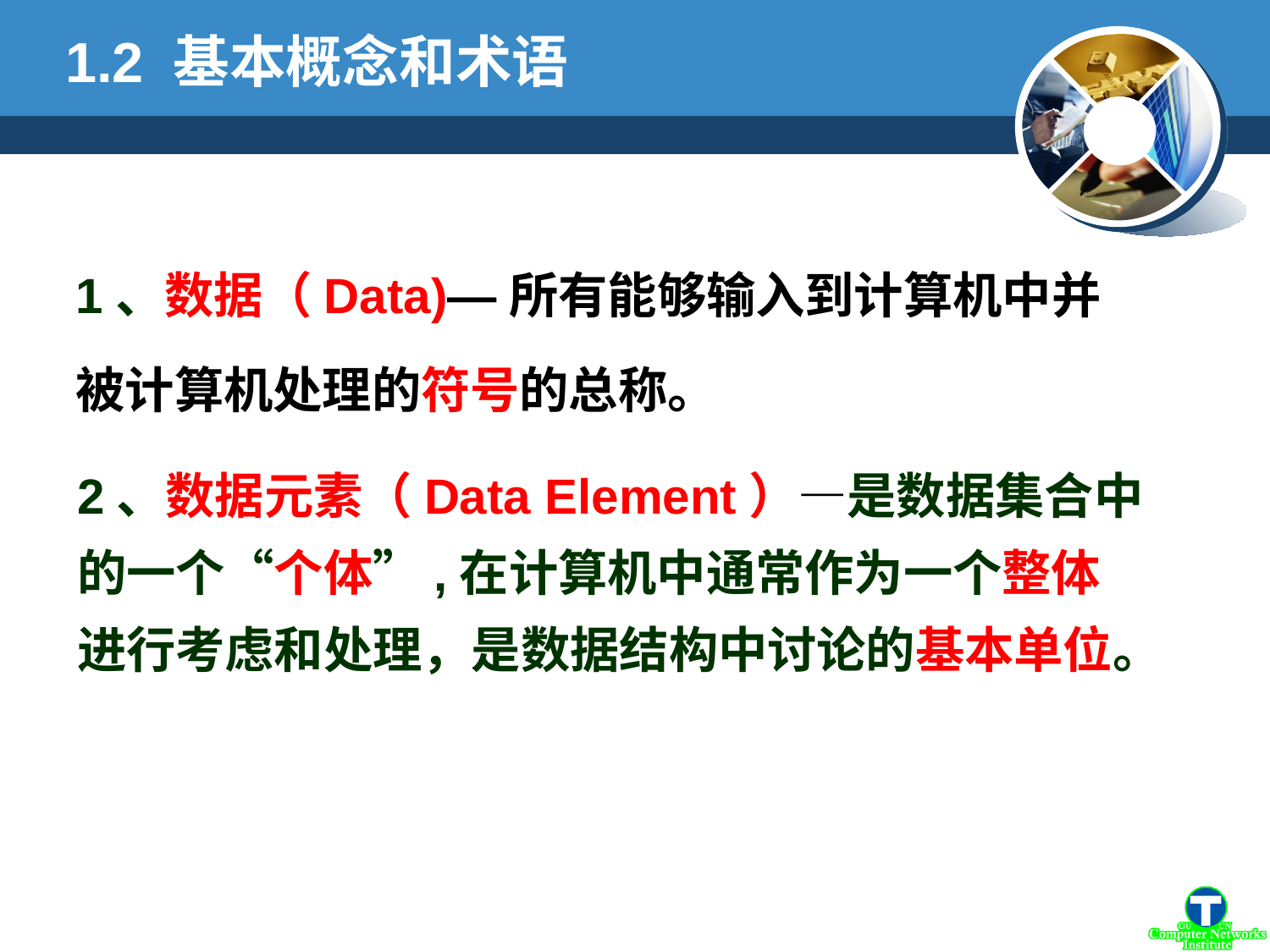

# 1.2 基本概念和术语
1、数据（Data)—所有能够输入到计算机中并被计算机处理的符号的总称。
2、数据元素（Data Element）—是数据集合中的一个“个体”,在计算机中通常作为一个整体进行考虑和处理，是数据结构中讨论的基本单位。